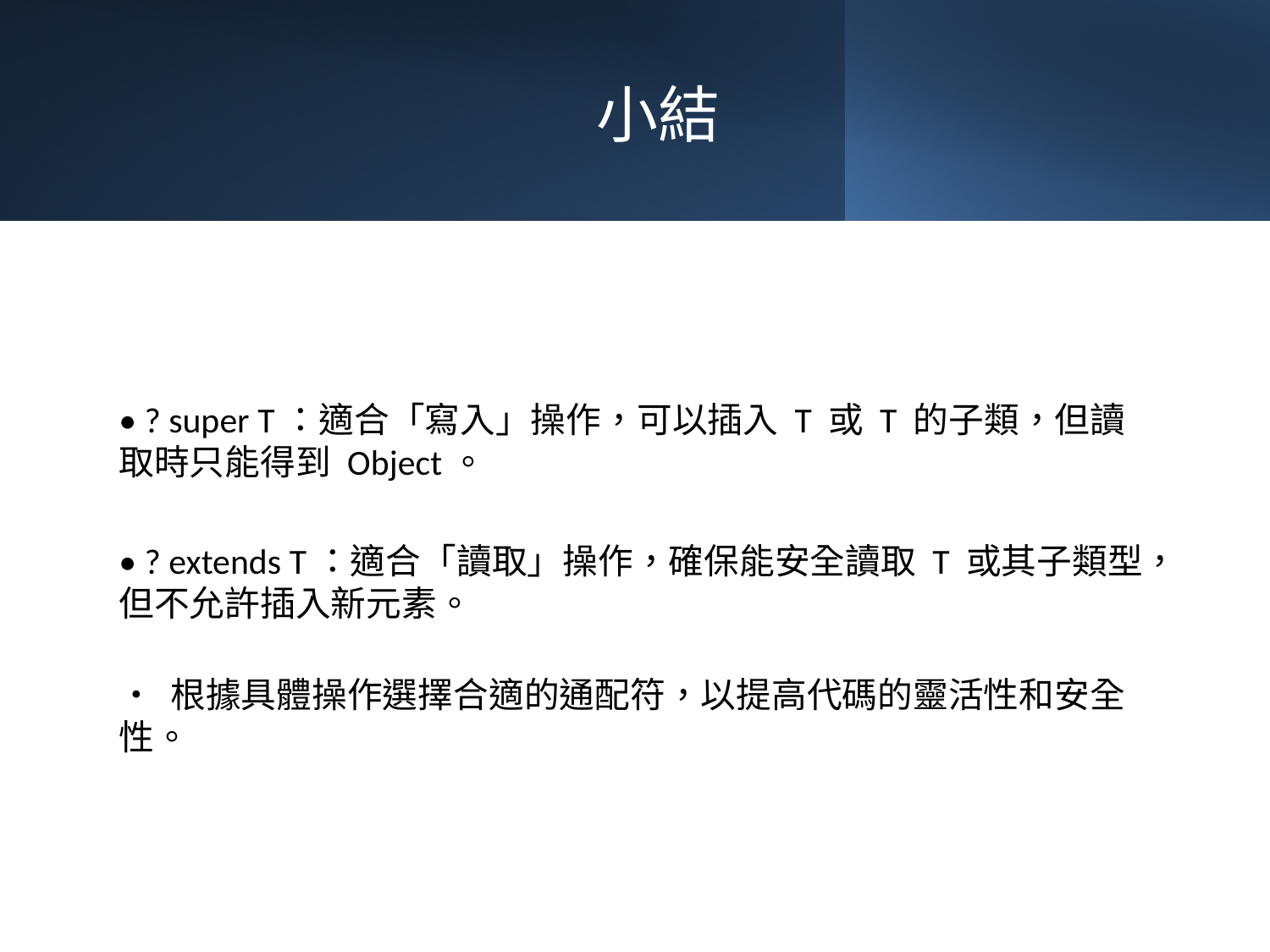

# 小結
• ? super T：適合「寫入」操作，可以插入 T 或 T 的子類，但讀取時只能得到 Object。

• ? extends T：適合「讀取」操作，確保能安全讀取 T 或其子類型，但不允許插入新元素。
• 根據具體操作選擇合適的通配符，以提高代碼的靈活性和安全性。